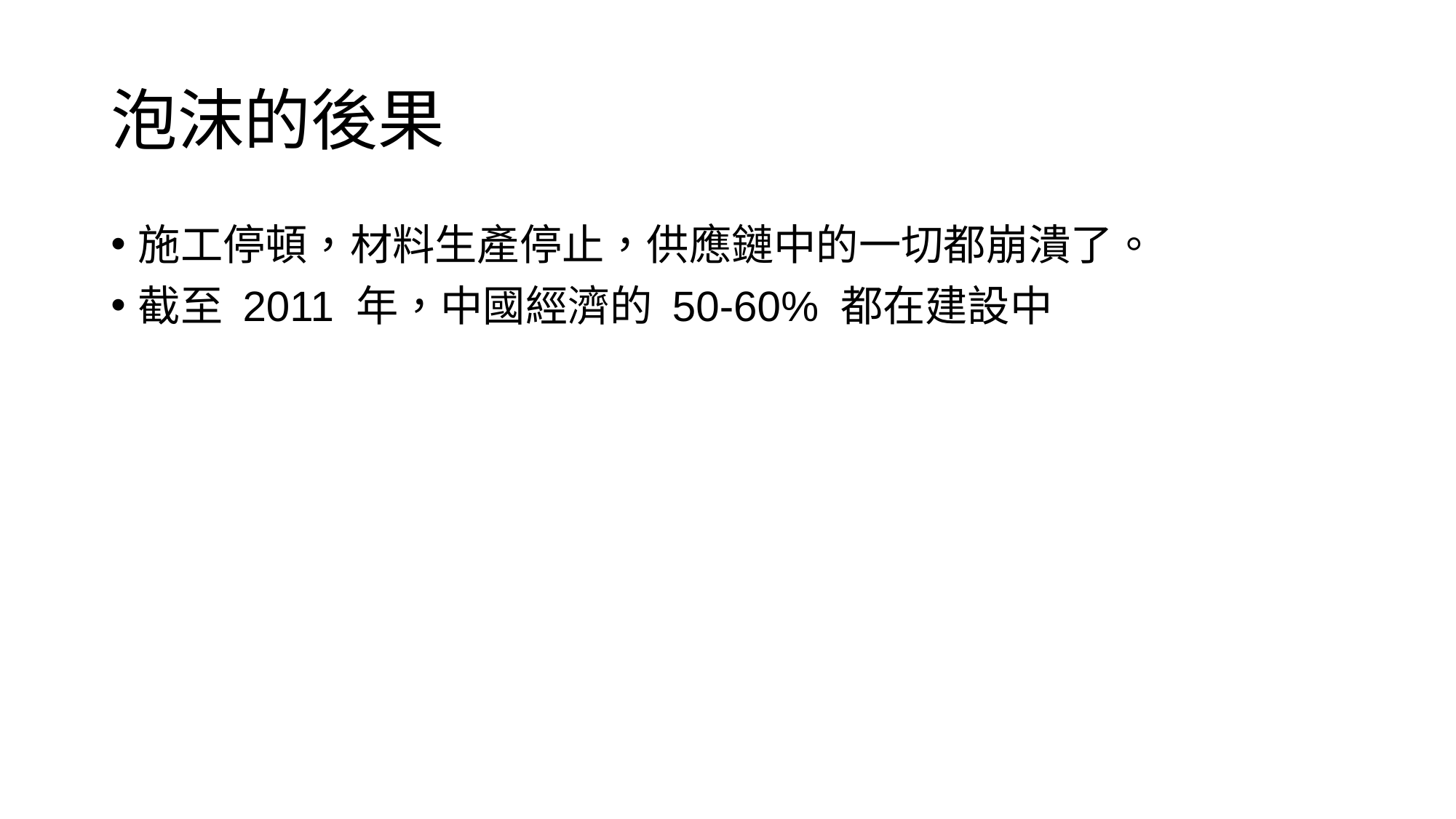

# 泡沫的後果
施工停頓，材料生產停止，供應鏈中的一切都崩潰了。
截至 2011 年，中國經濟的 50-60% 都在建設中